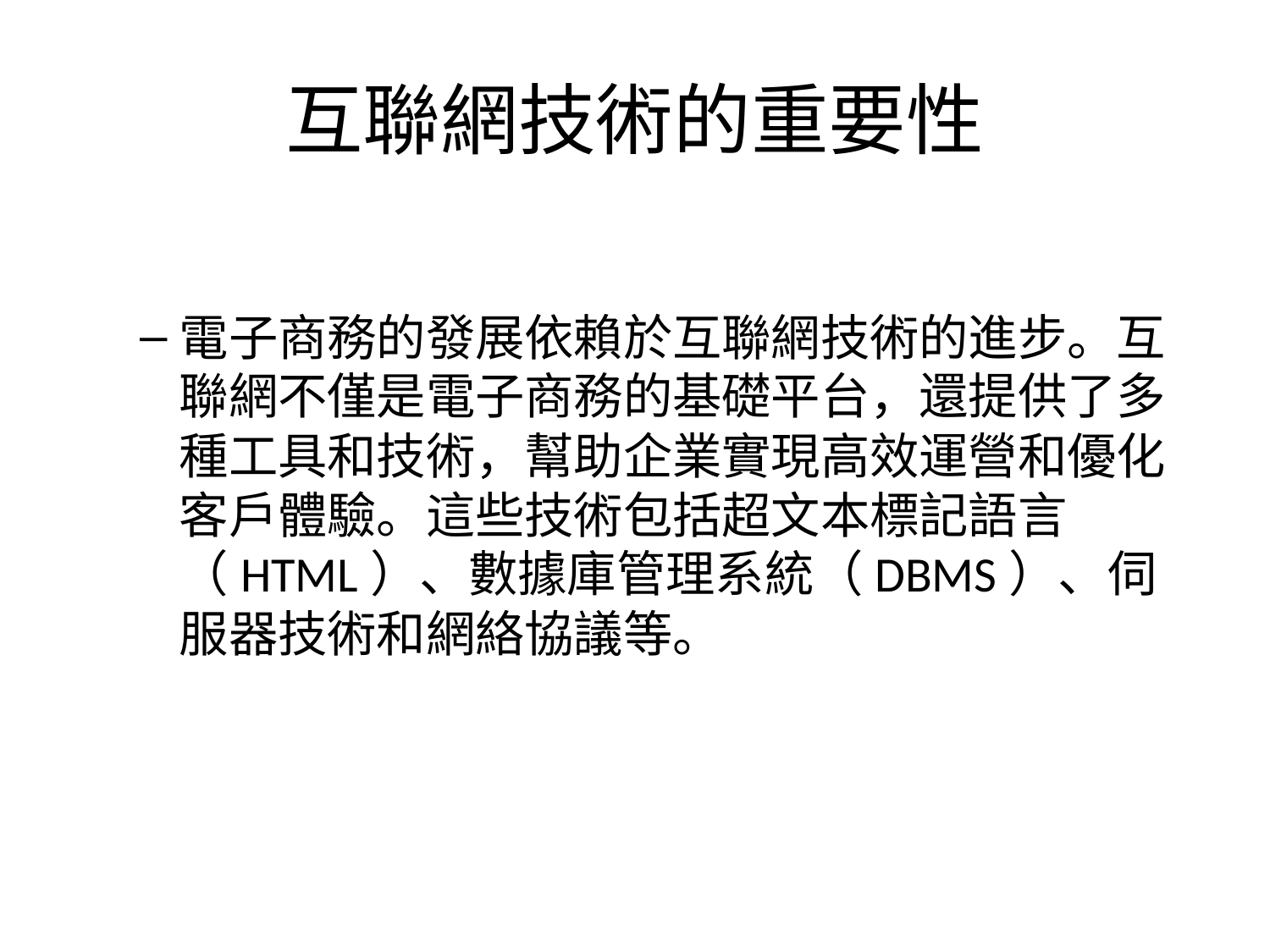

# 互聯網技術的重要性

電子商務的發展依賴於互聯網技術的進步。互聯網不僅是電子商務的基礎平台，還提供了多種工具和技術，幫助企業實現高效運營和優化客戶體驗。這些技術包括超文本標記語言（HTML）、數據庫管理系統（DBMS）、伺服器技術和網絡協議等。